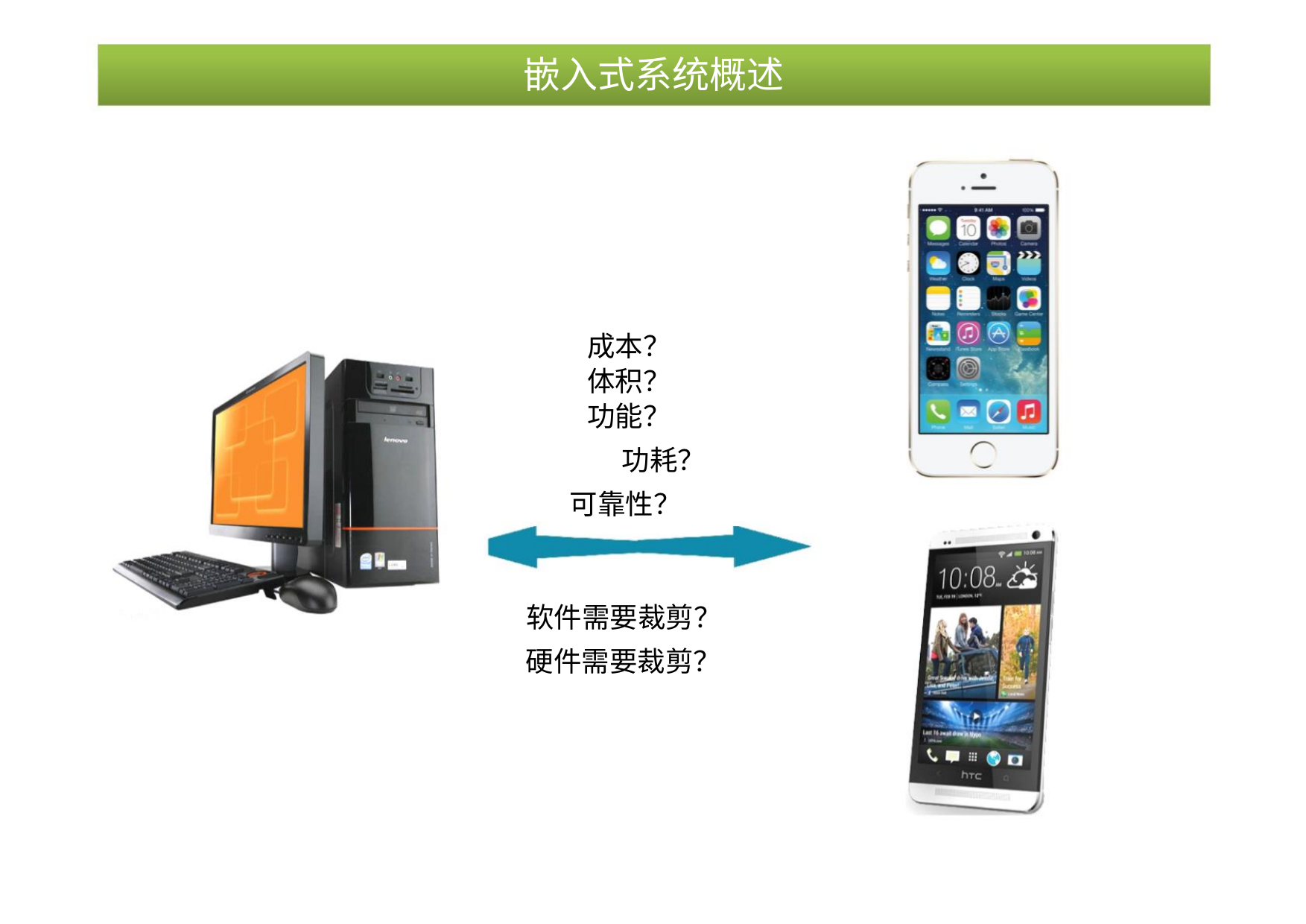

嵌入式系统概述
成本？
体积？
功能？
功耗？
可靠性？
软件需要裁剪？
硬件需要裁剪？